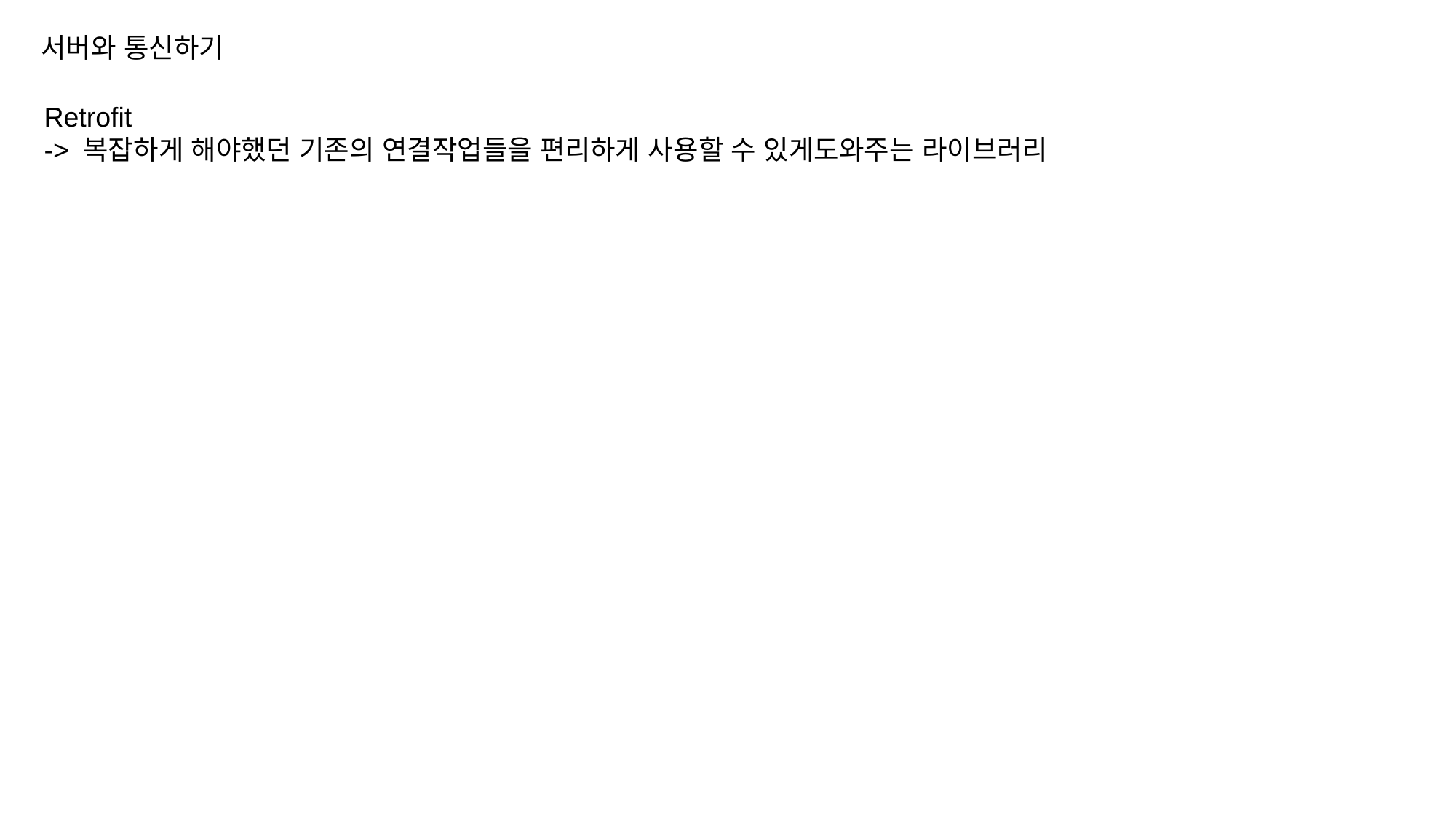

서버와 통신하기
Retrofit
-> 복잡하게 해야했던 기존의 연결작업들을 편리하게 사용할 수 있게도와주는 라이브러리